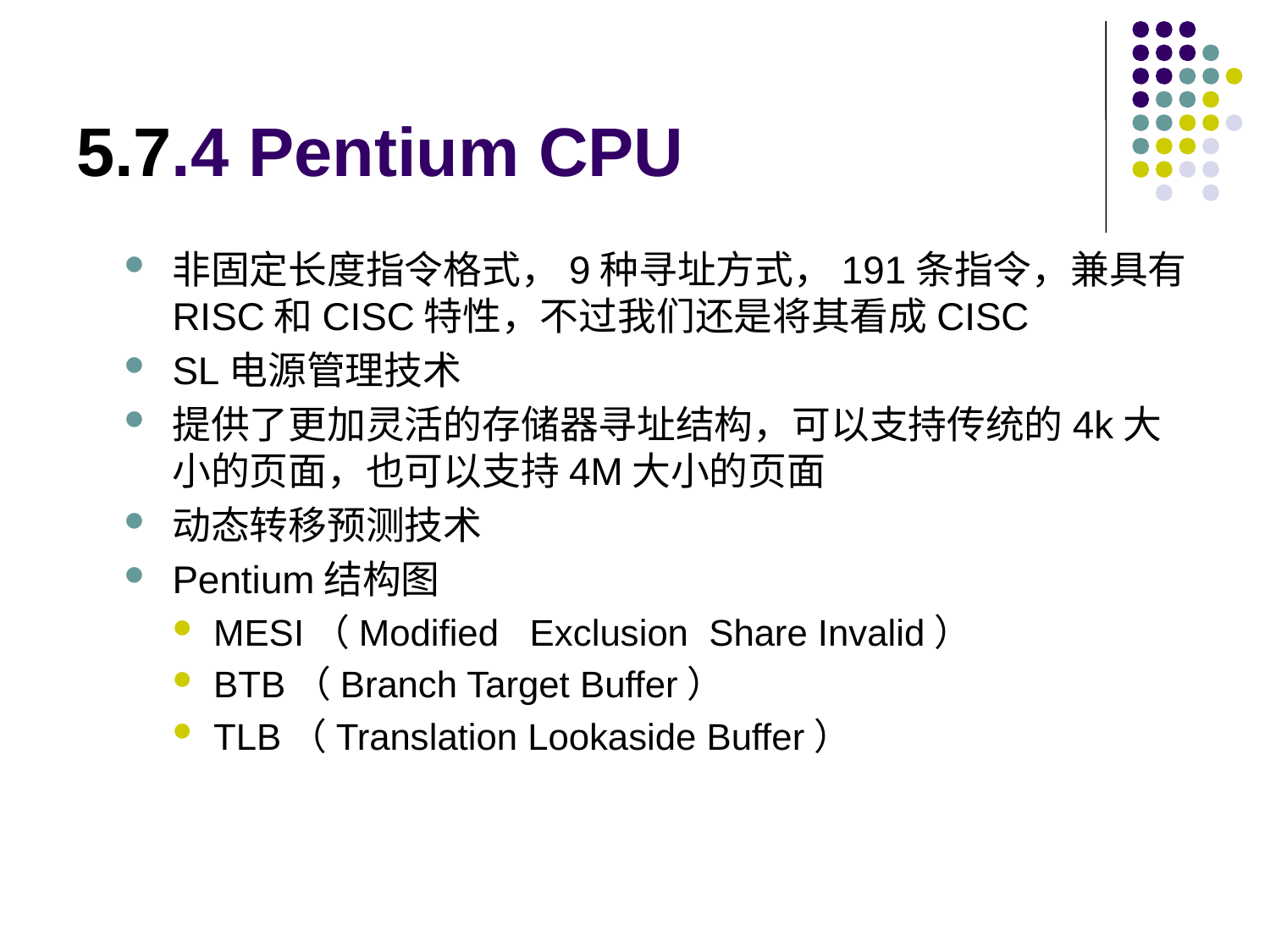

# 5.7.4 Pentium CPU
非固定长度指令格式，9种寻址方式，191条指令，兼具有RISC和CISC特性，不过我们还是将其看成CISC
SL电源管理技术
提供了更加灵活的存储器寻址结构，可以支持传统的4k大小的页面，也可以支持4M大小的页面
动态转移预测技术
Pentium结构图
MESI（Modified   Exclusion  Share Invalid）
BTB（Branch Target Buffer）
TLB（Translation Lookaside Buffer）

23